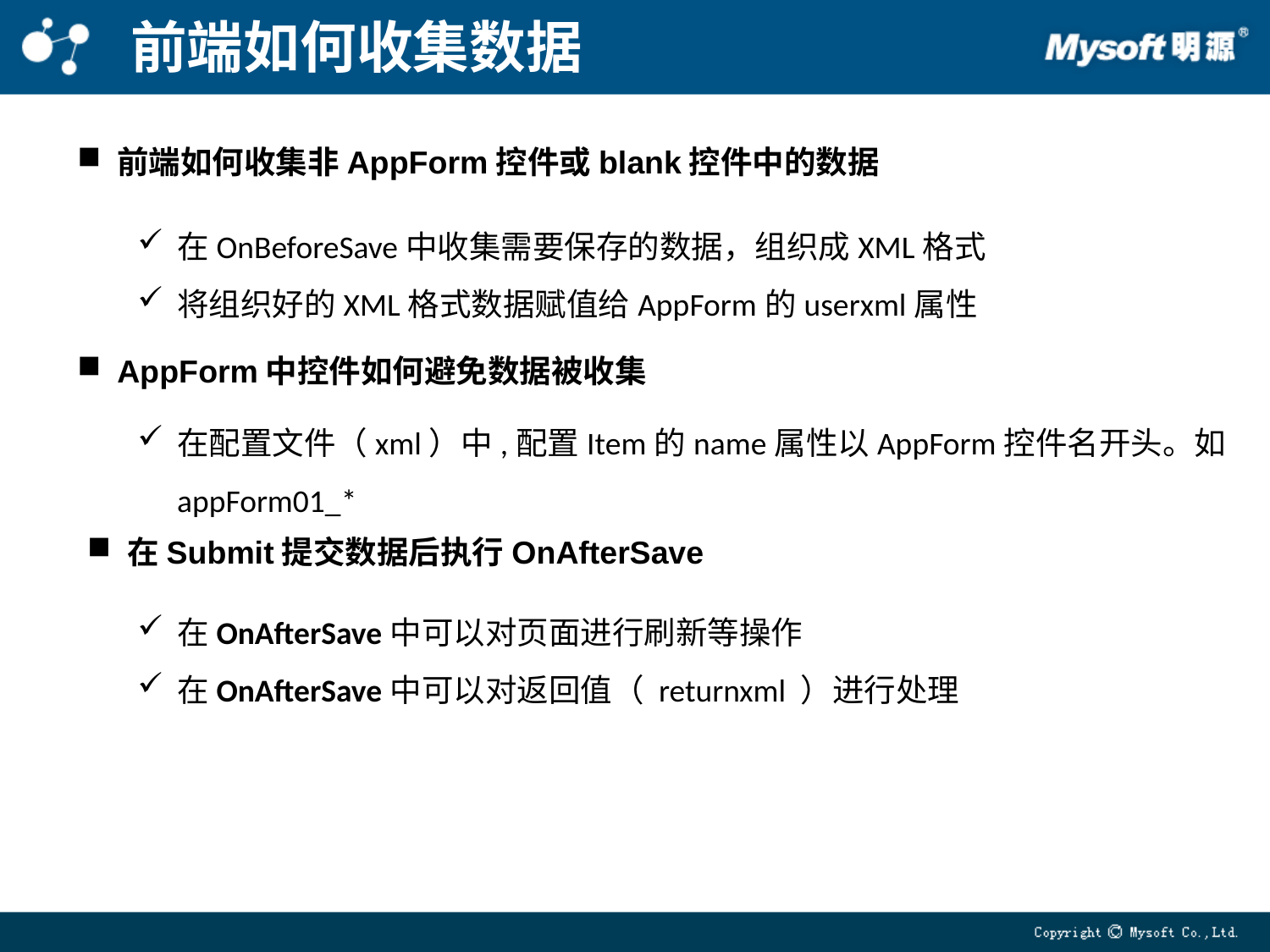

前端如何收集数据
前端如何收集非AppForm控件或blank控件中的数据
在OnBeforeSave中收集需要保存的数据，组织成XML格式
将组织好的XML格式数据赋值给AppForm的userxml属性
AppForm中控件如何避免数据被收集
在配置文件（xml）中,配置Item的name属性以AppForm控件名开头。如appForm01_*
在Submit提交数据后执行OnAfterSave
在OnAfterSave中可以对页面进行刷新等操作
在OnAfterSave中可以对返回值（ returnxml ）进行处理